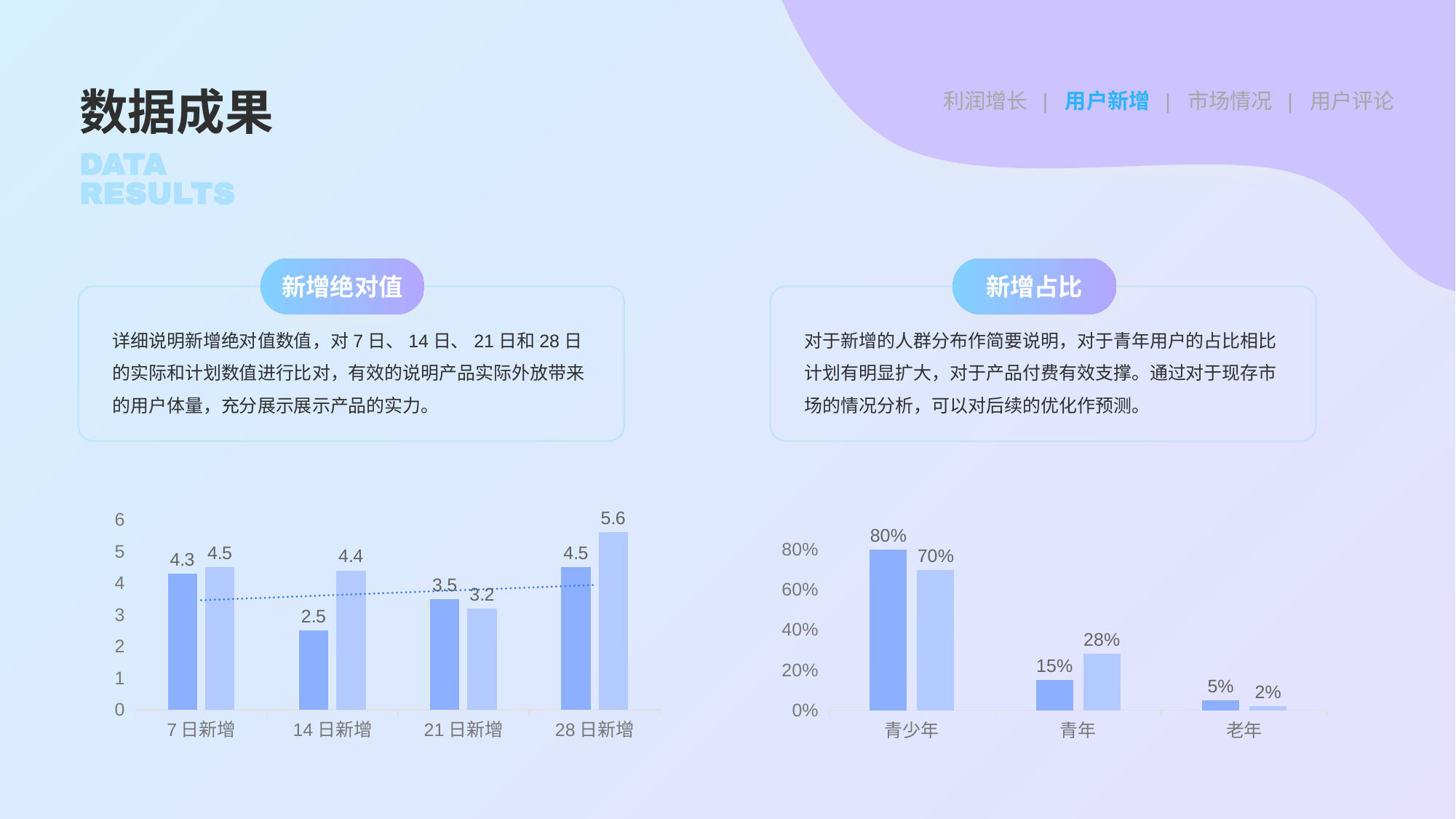

# 数据成果
利润增长  |  用户新增  |  市场情况  |  用户评论
DATA RESULTS
新增绝对值

详细说明新增绝对值数值，对7日、14日、21日和28日的实际和计划数值进行比对，有效的说明产品实际外放带来的用户体量，充分展示展示产品的实力。
新增占比

对于新增的人群分布作简要说明，对于青年用户的占比相比计划有明显扩大，对于产品付费有效支撑。通过对于现存市场的情况分析，可以对后续的优化作预测。

### Chart

| Category | 预测 | 实际 |
|---|---|---|
| 7日新增 | 4.3 | 4.5 |
| 14日新增 | 2.5 | 4.4 |
| 21日新增 | 3.5 | 3.2 |
| 28日新增 | 4.5 | 5.6 |

### Chart

| Category | 计划 | 实际 |
|---|---|---|
| 青少年 | 0.8 | 0.7 |
| 青年 | 0.15 | 0.28 |
| 老年 | 0.05 | 0.02 |